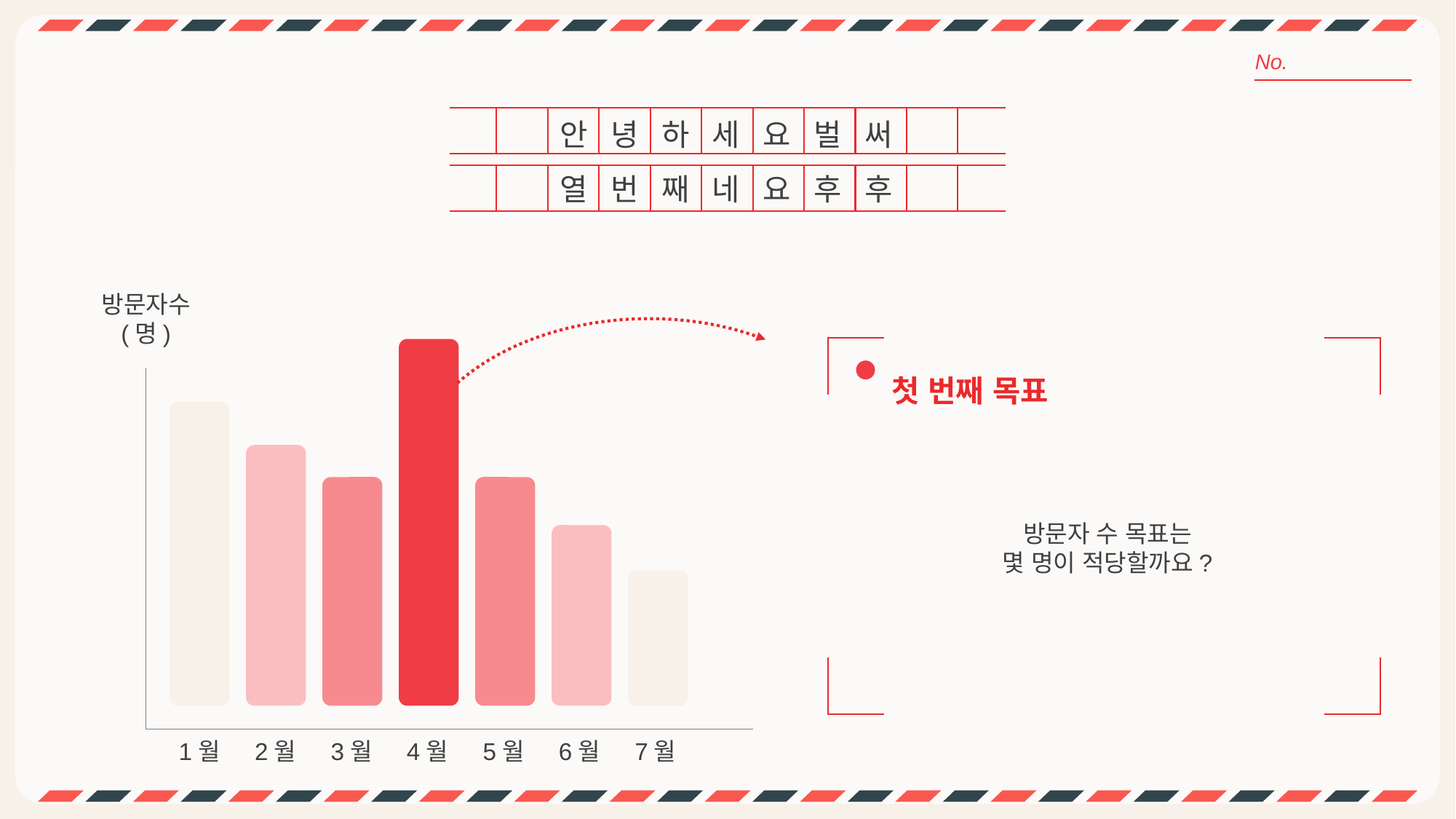

안녕하세요벌써
열번째네요후후
방문자수
(명)

첫 번째 목표
방문자 수 목표는
몇 명이 적당할까요?

1월
2월
3월
4월
5월
6월
7월